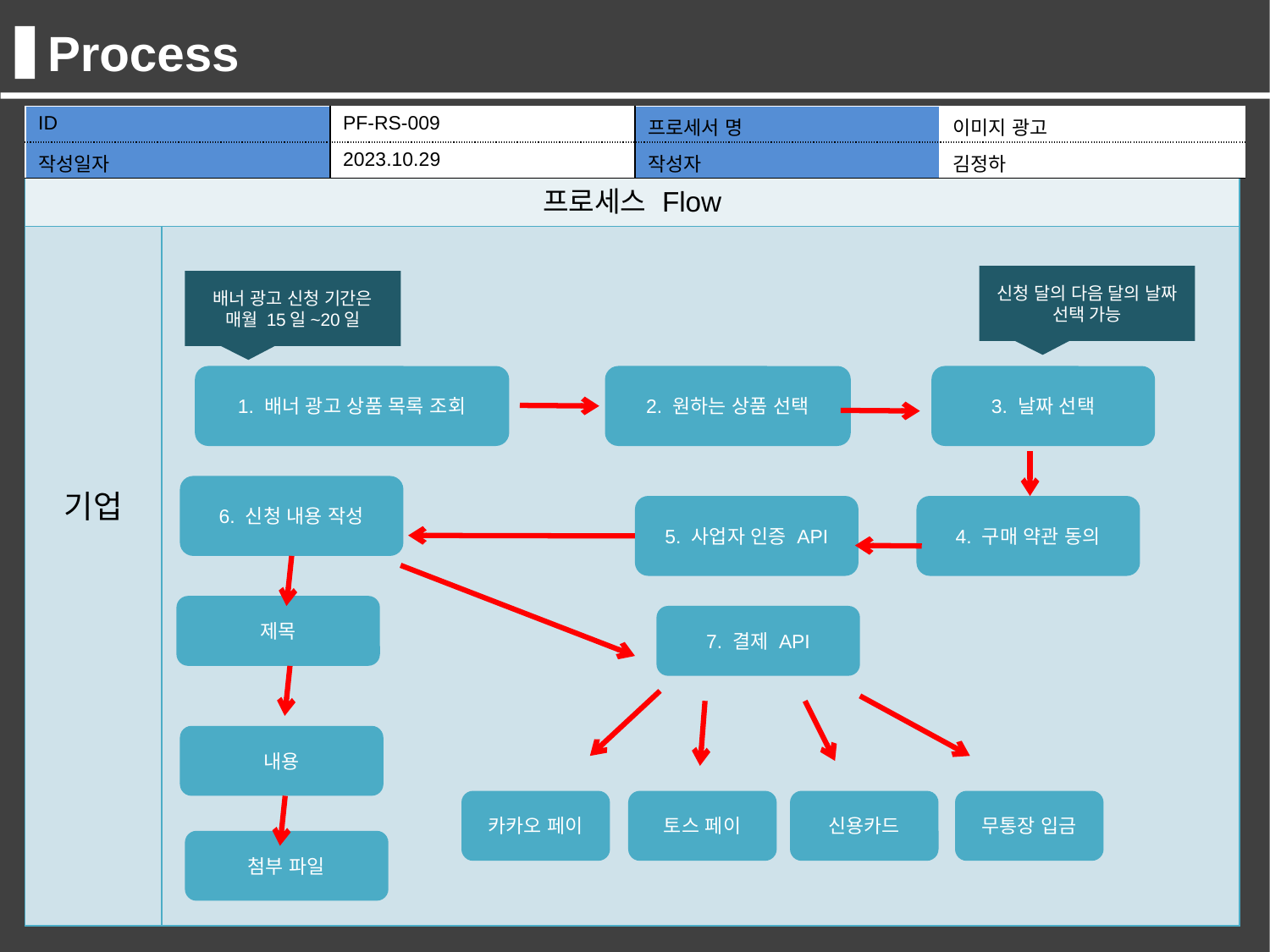

Process

| ID | PF-RS-009 | 프로세서 명 | 이미지 광고 |
| --- | --- | --- | --- |
| 작성일자 | 2023.10.29 | 작성자 | 김정하 |
| 프로세스 Flow |  |
| --- | --- |
| 기업 |  |
신청 달의 다음 달의 날짜 선택 가능
배너 광고 신청 기간은 매월 15일~20일
1. 배너 광고 상품 목록 조회
2. 원하는 상품 선택
3. 날짜 선택
6. 신청 내용 작성
5. 사업자 인증 API
4. 구매 약관 동의
제목
7. 결제 API
내용
카카오 페이
토스 페이
신용카드
무통장 입금
첨부 파일